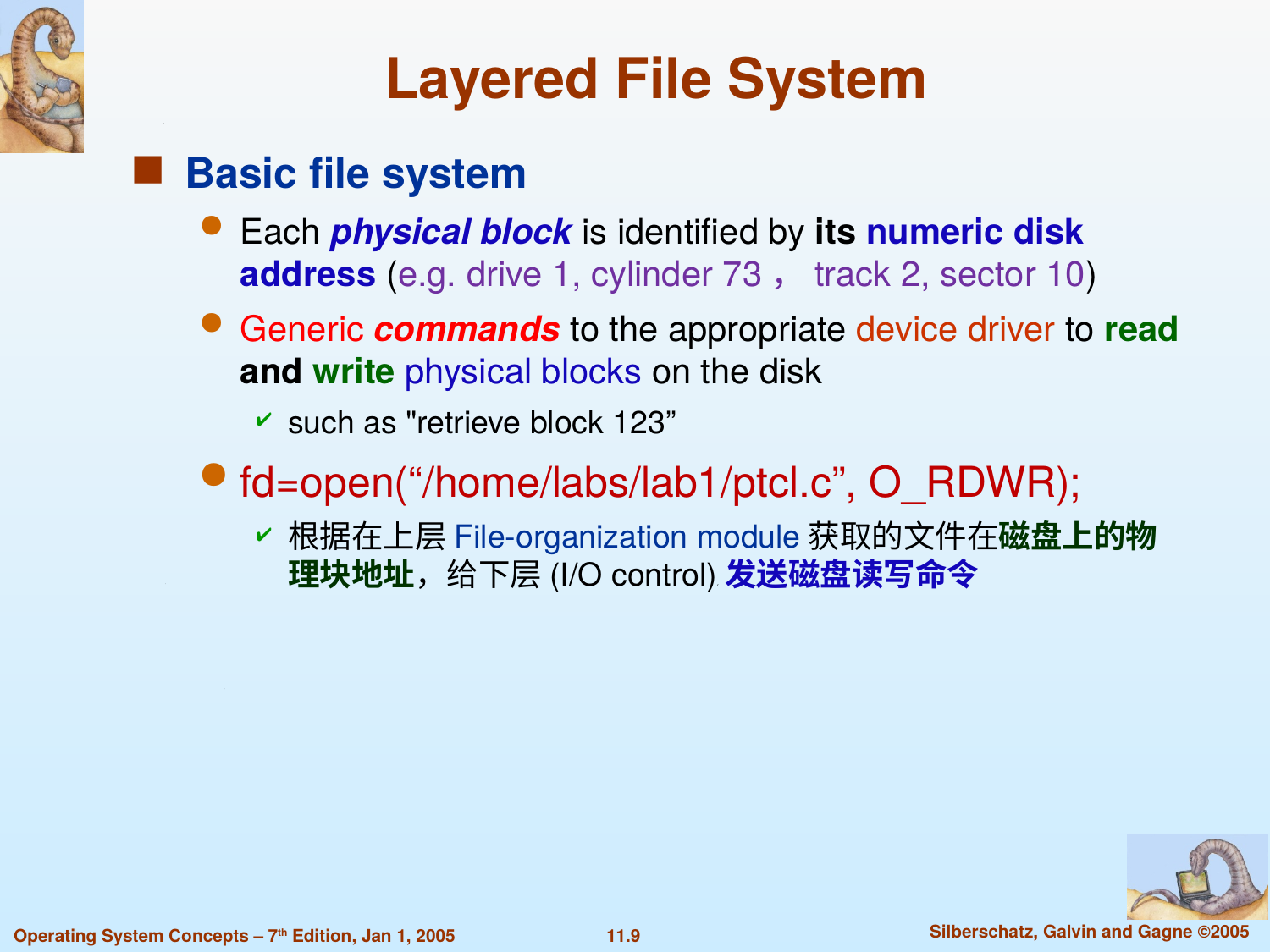

Layered File System
Basic file system
Each physical block is identified by its numeric disk address (e.g. drive 1, cylinder 73，track 2, sector 10)
Generic commands to the appropriate device driver to read and write physical blocks on the disk
such as "retrieve block 123”
fd=open(“/home/labs/lab1/ptcl.c”, O_RDWR);
根据在上层File-organization module获取的文件在磁盘上的物理块地址，给下层(I/O control)发送磁盘读写命令